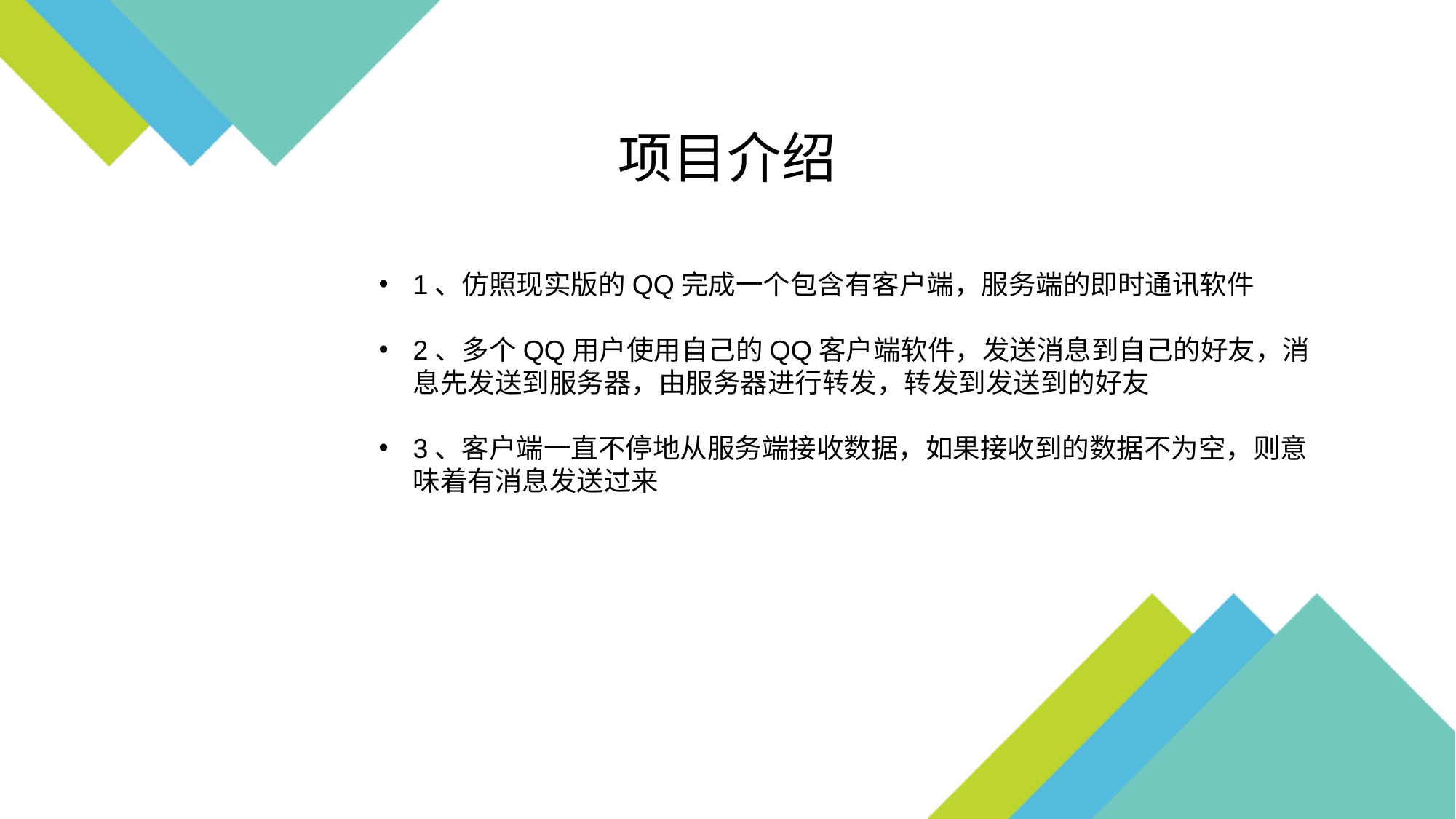

# 项目介绍
1、仿照现实版的QQ完成一个包含有客户端，服务端的即时通讯软件

2、多个QQ用户使用自己的QQ客户端软件，发送消息到自己的好友，消息先发送到服务器，由服务器进行转发，转发到发送到的好友

3、客户端一直不停地从服务端接收数据，如果接收到的数据不为空，则意味着有消息发送过来